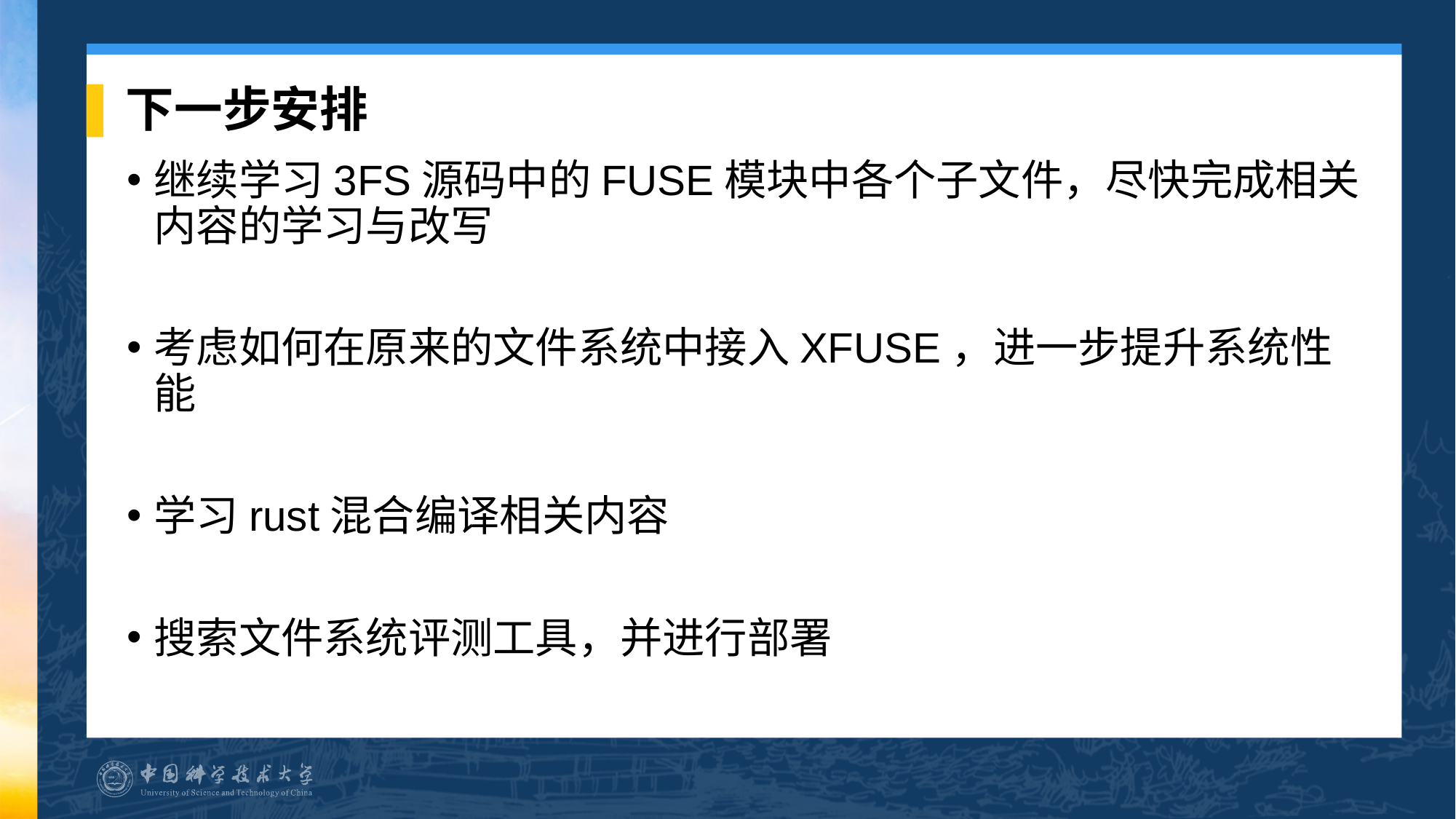

# 下一步安排
继续学习3FS源码中的FUSE模块中各个子文件，尽快完成相关内容的学习与改写

考虑如何在原来的文件系统中接入XFUSE，进一步提升系统性能

学习rust混合编译相关内容

搜索文件系统评测工具，并进行部署